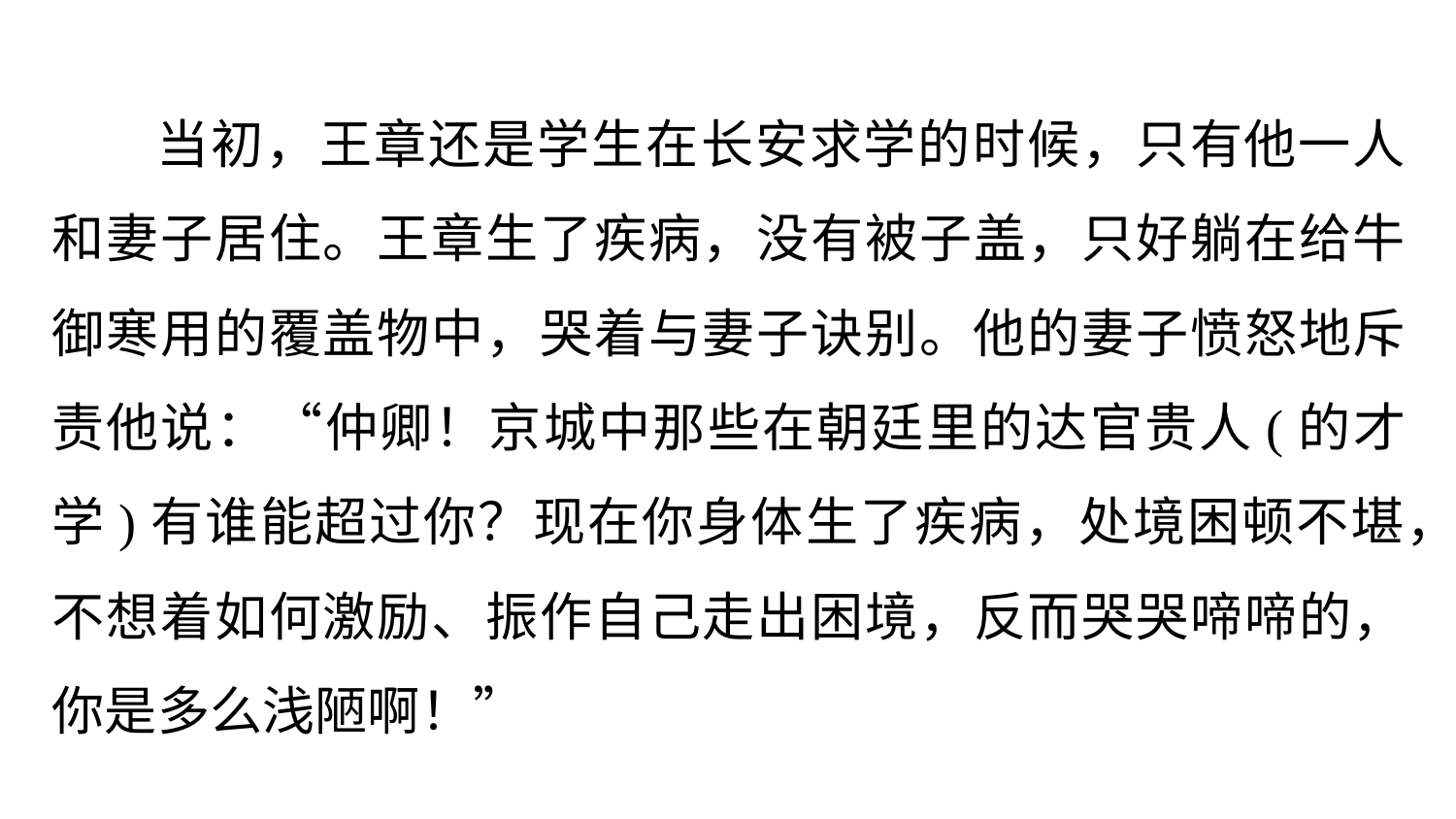

当初，王章还是学生在长安求学的时候，只有他一人和妻子居住。王章生了疾病，没有被子盖，只好躺在给牛御寒用的覆盖物中，哭着与妻子诀别。他的妻子愤怒地斥责他说：“仲卿！京城中那些在朝廷里的达官贵人(的才学)有谁能超过你？现在你身体生了疾病，处境困顿不堪，不想着如何激励、振作自己走出困境，反而哭哭啼啼的，你是多么浅陋啊！”